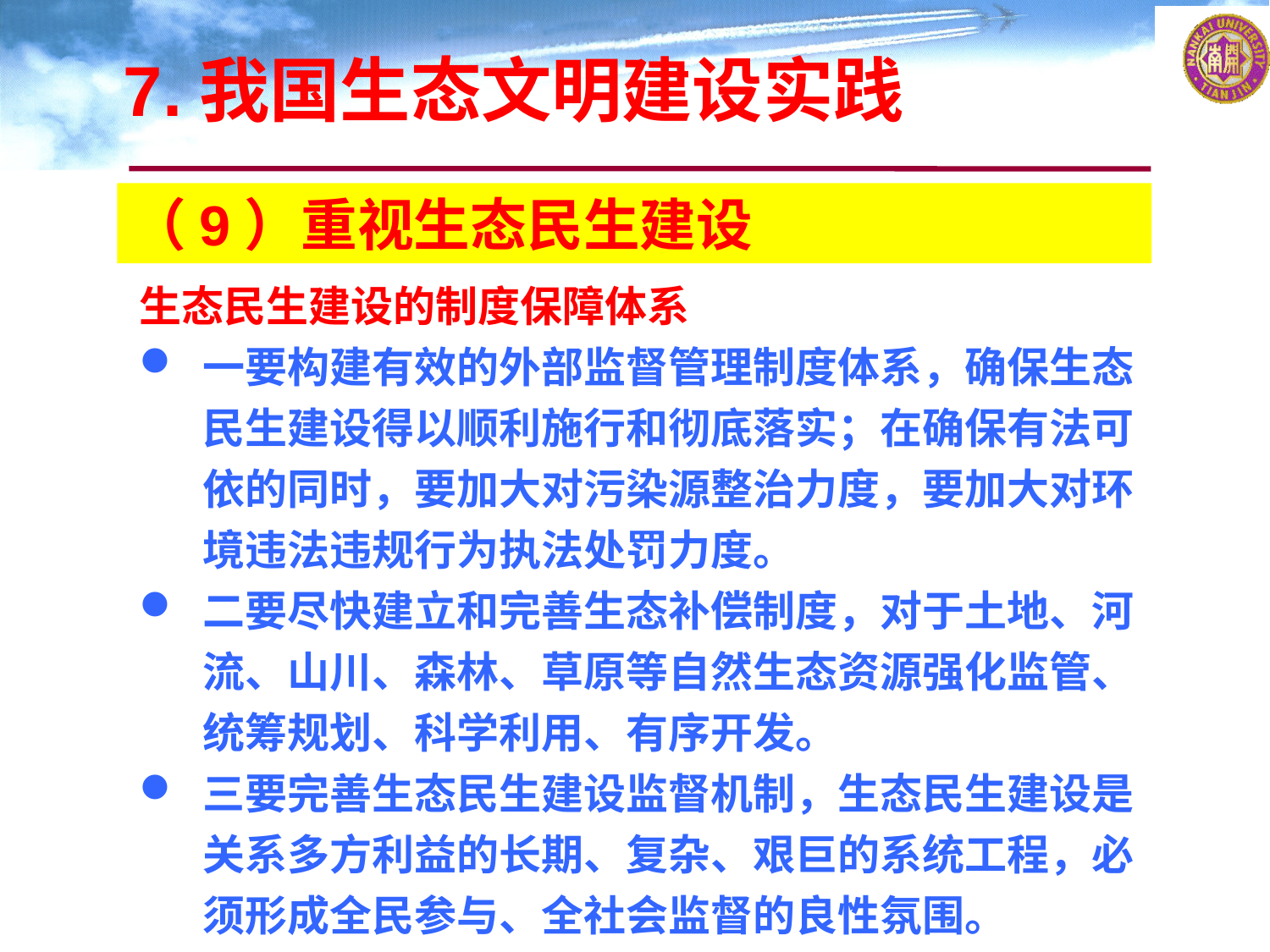

7.我国生态文明建设实践

（9）重视生态民生建设
生态民生建设的制度保障体系
一要构建有效的外部监督管理制度体系，确保生态民生建设得以顺利施行和彻底落实；在确保有法可依的同时，要加大对污染源整治力度，要加大对环境违法违规行为执法处罚力度。
二要尽快建立和完善生态补偿制度，对于土地、河流、山川、森林、草原等自然生态资源强化监管、统筹规划、科学利用、有序开发。
三要完善生态民生建设监督机制，生态民生建设是关系多方利益的长期、复杂、艰巨的系统工程，必须形成全民参与、全社会监督的良性氛围。